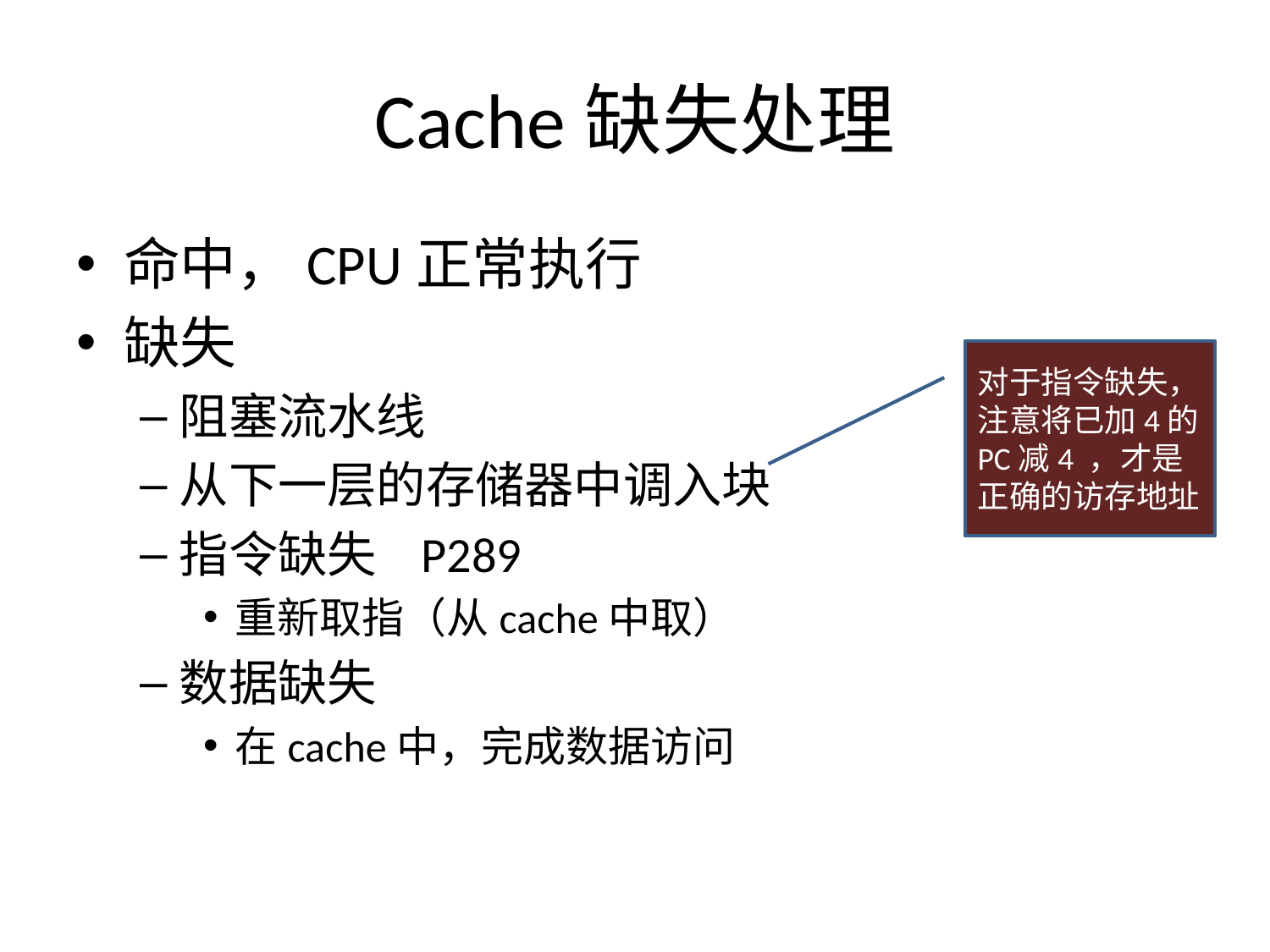

# Cache缺失处理
命中，CPU正常执行
缺失
阻塞流水线
从下一层的存储器中调入块
指令缺失   P289
重新取指（从cache中取）
数据缺失
在cache中，完成数据访问

对于指令缺失，注意将已加4的PC减4 ，才是正确的访存地址